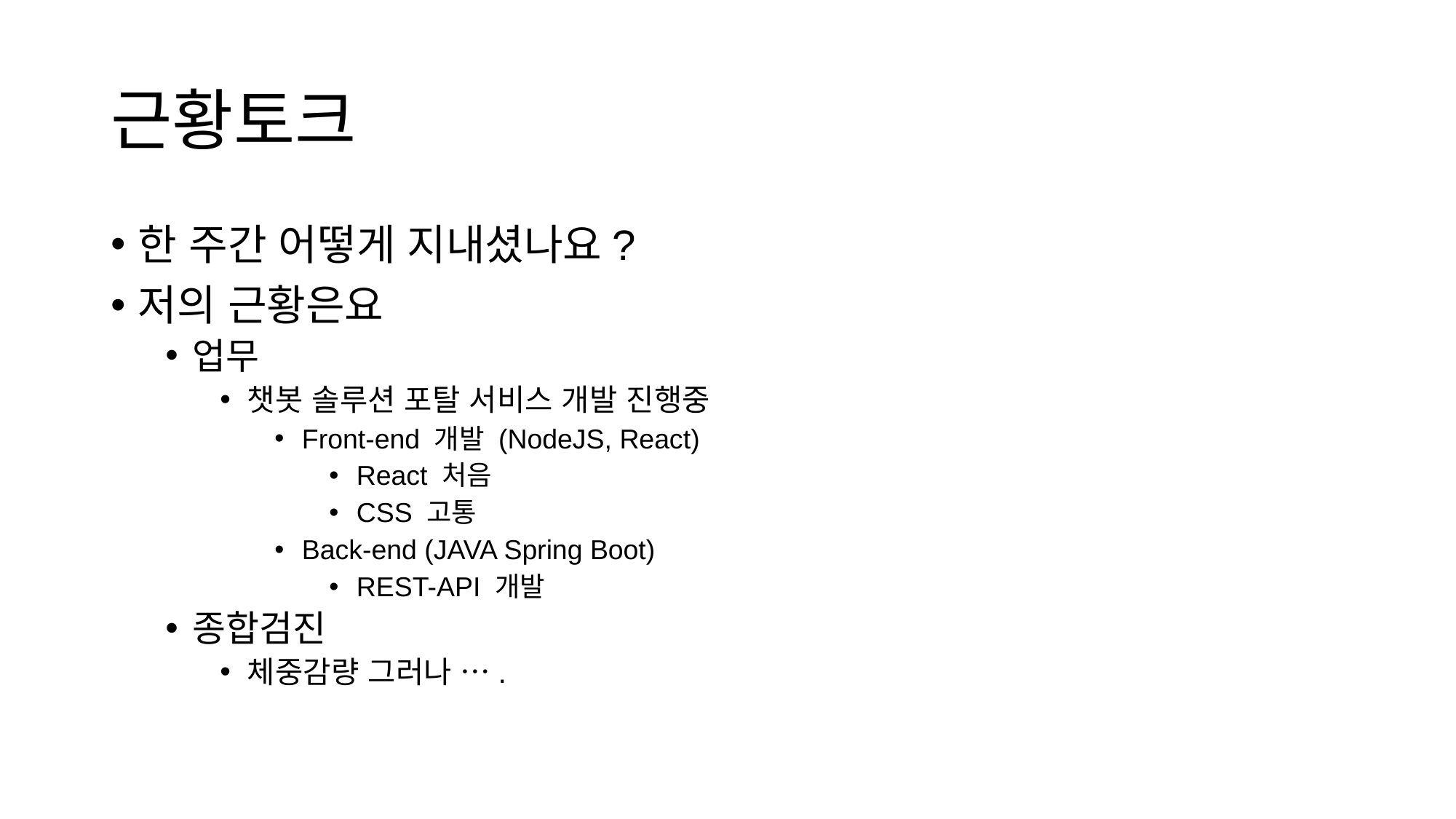

# 근황토크
한 주간 어떻게 지내셨나요?
저의 근황은요
업무
챗봇 솔루션 포탈 서비스 개발 진행중
Front-end 개발 (NodeJS, React)
React 처음
CSS 고통
Back-end (JAVA Spring Boot)
REST-API 개발
종합검진
체중감량 그러나 ….